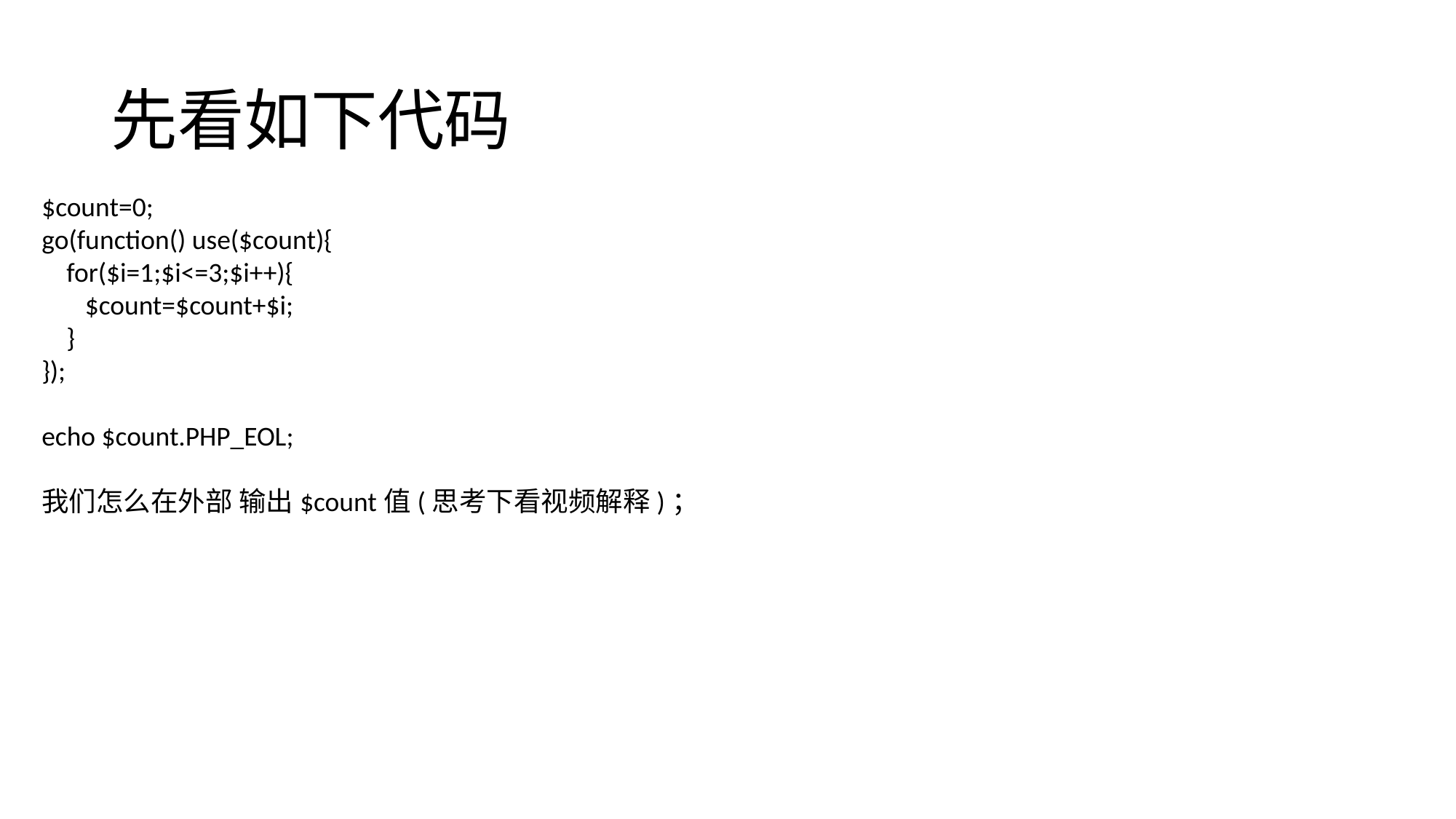

# 先看如下代码
$count=0;
go(function() use($count){
    for($i=1;$i<=3;$i++){
       $count=$count+$i;
    }
});

echo $count.PHP_EOL;

我们怎么在外部 输出$count值(思考下看视频解释)；